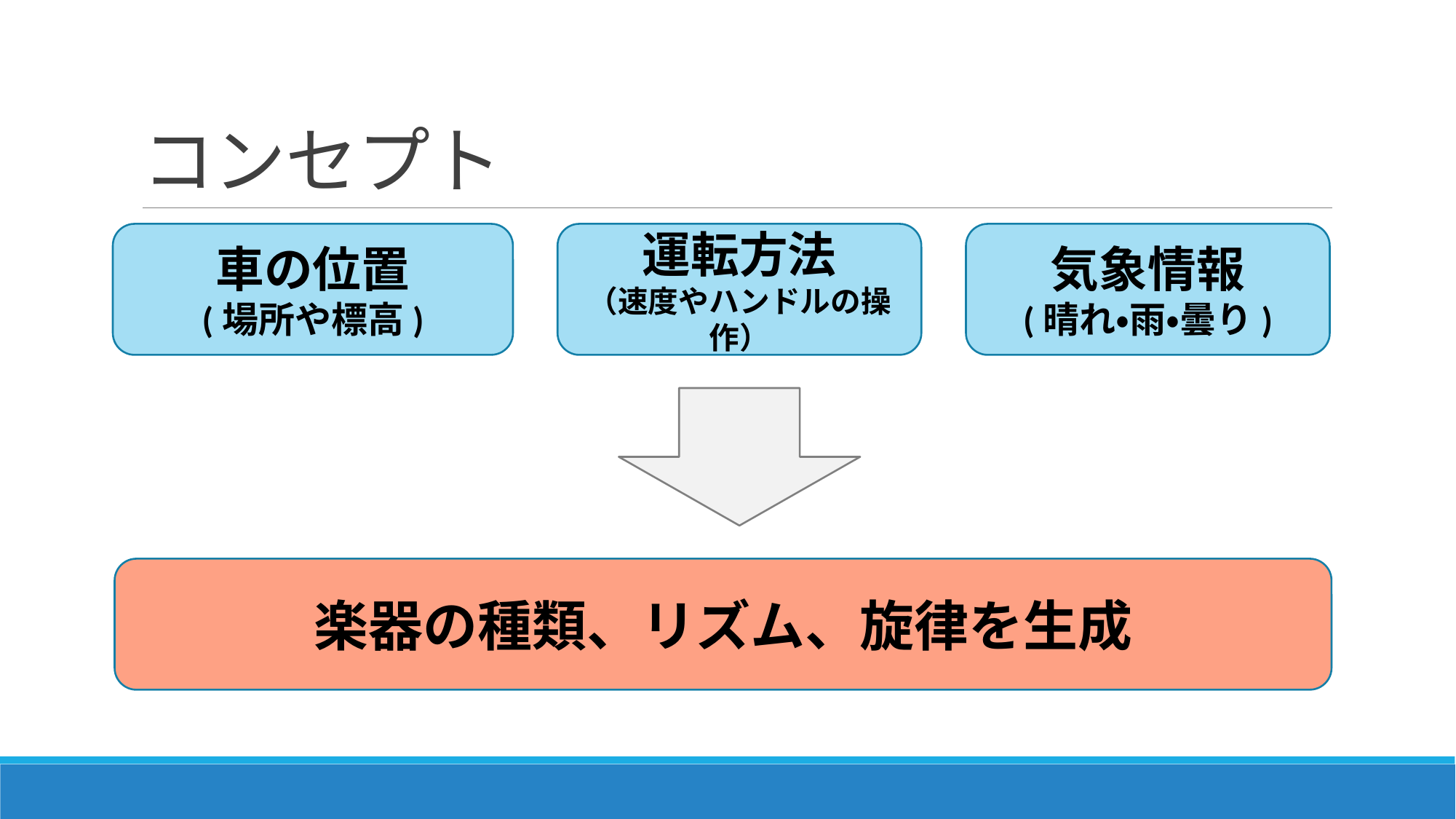

# コンセプト
車の位置
(場所や標高)
運転方法
（速度やハンドルの操作）
気象情報
(晴れ・雨・曇り)

楽器の種類、リズム、旋律を生成